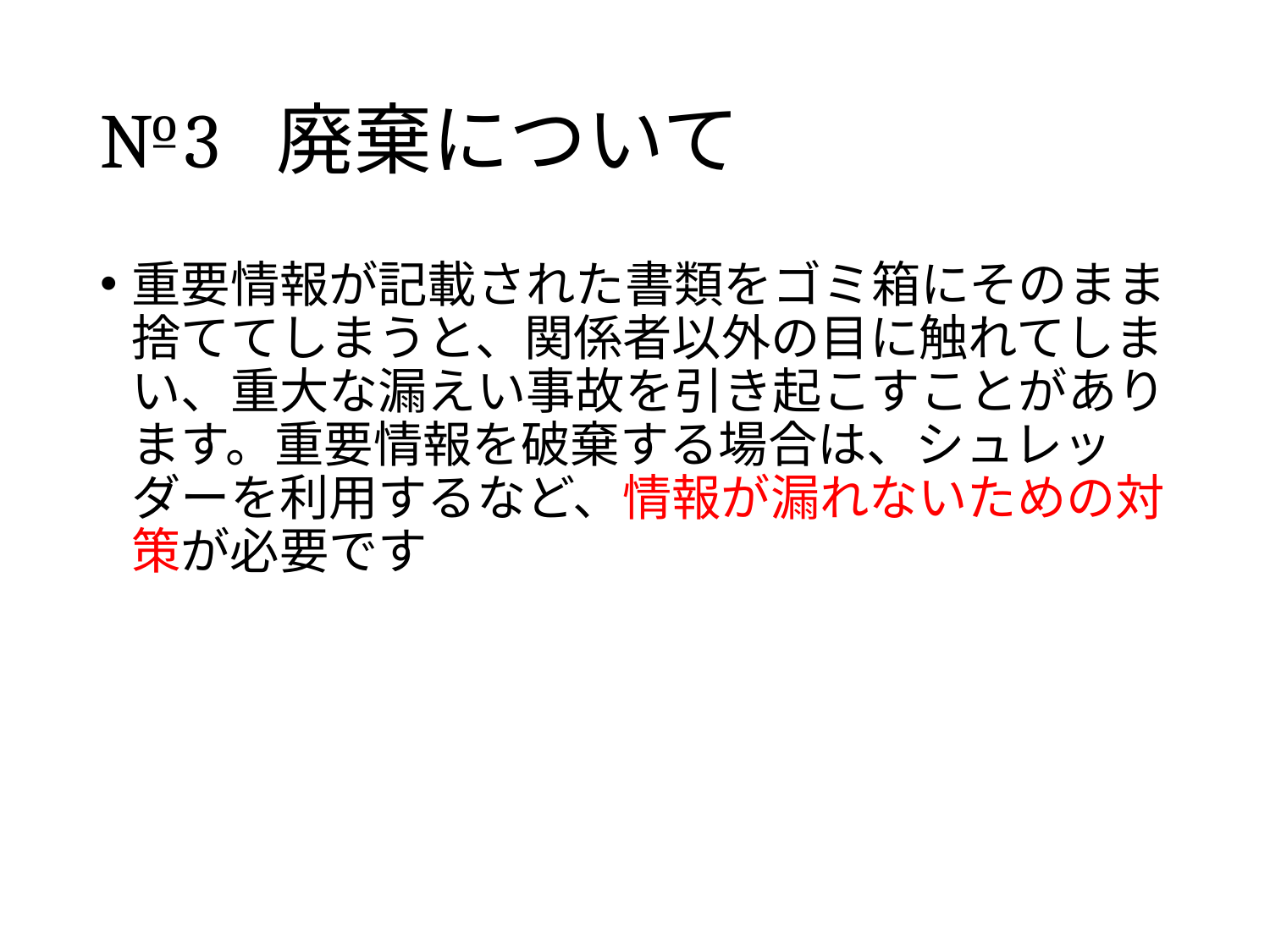

# №3  廃棄について
重要情報が記載された書類をゴミ箱にそのまま捨ててしまうと、関係者以外の目に触れてしまい、重大な漏えい事故を引き起こすことがあります。重要情報を破棄する場合は、シュレッダーを利用するなど、情報が漏れないための対策が必要です